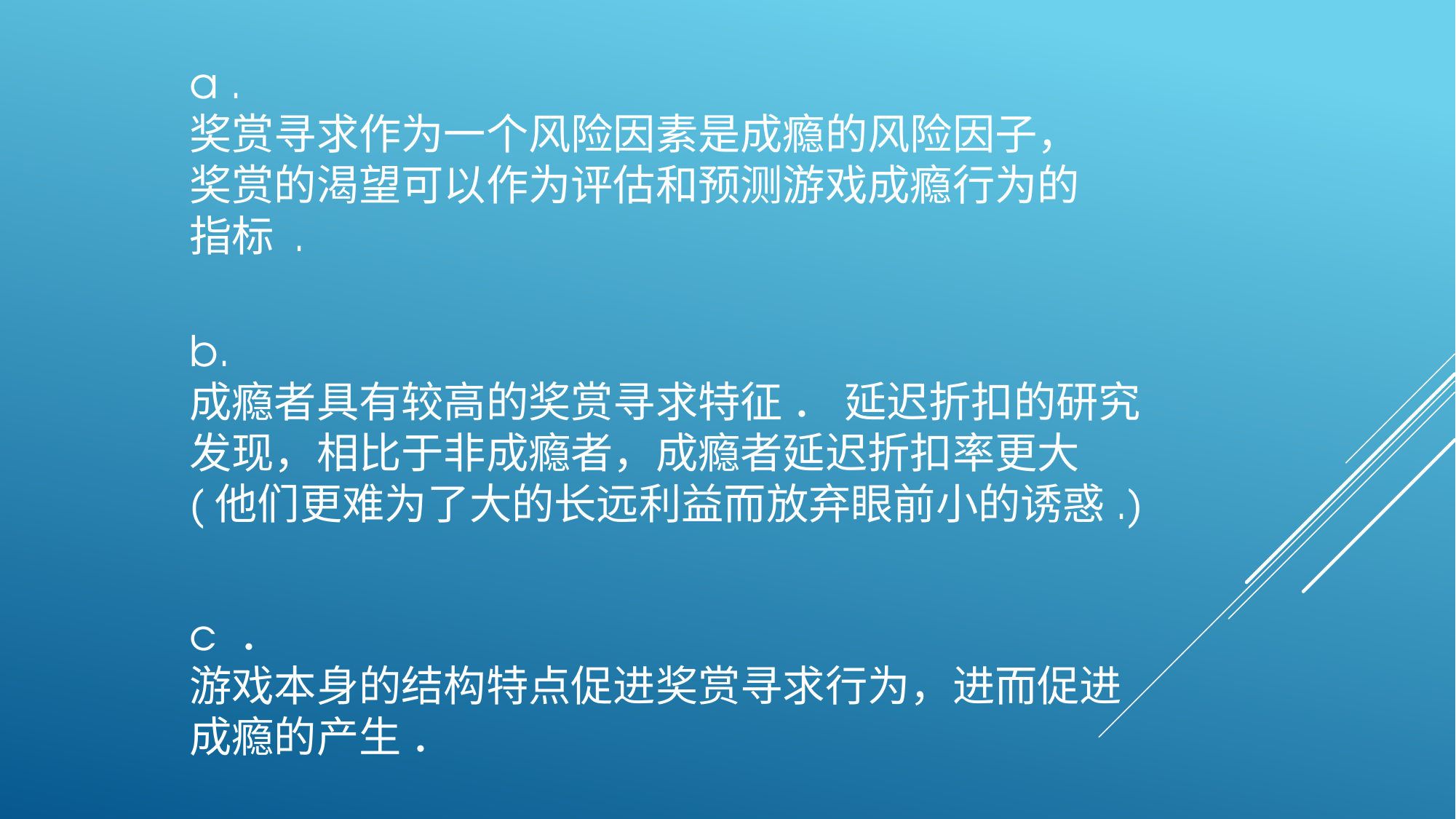

a .
奖赏寻求作为一个风险因素是成瘾的风险因子，
奖赏的渴望可以作为评估和预测游戏成瘾行为的指标 .

b.
成瘾者具有较高的奖赏寻求特征 ． 延迟折扣的研究发现，相比于非成瘾者，成瘾者延迟折扣率更大(他们更难为了大的长远利益而放弃眼前小的诱惑.)

c ．
游戏本身的结构特点促进奖赏寻求行为，进而促进成瘾的产生 ．